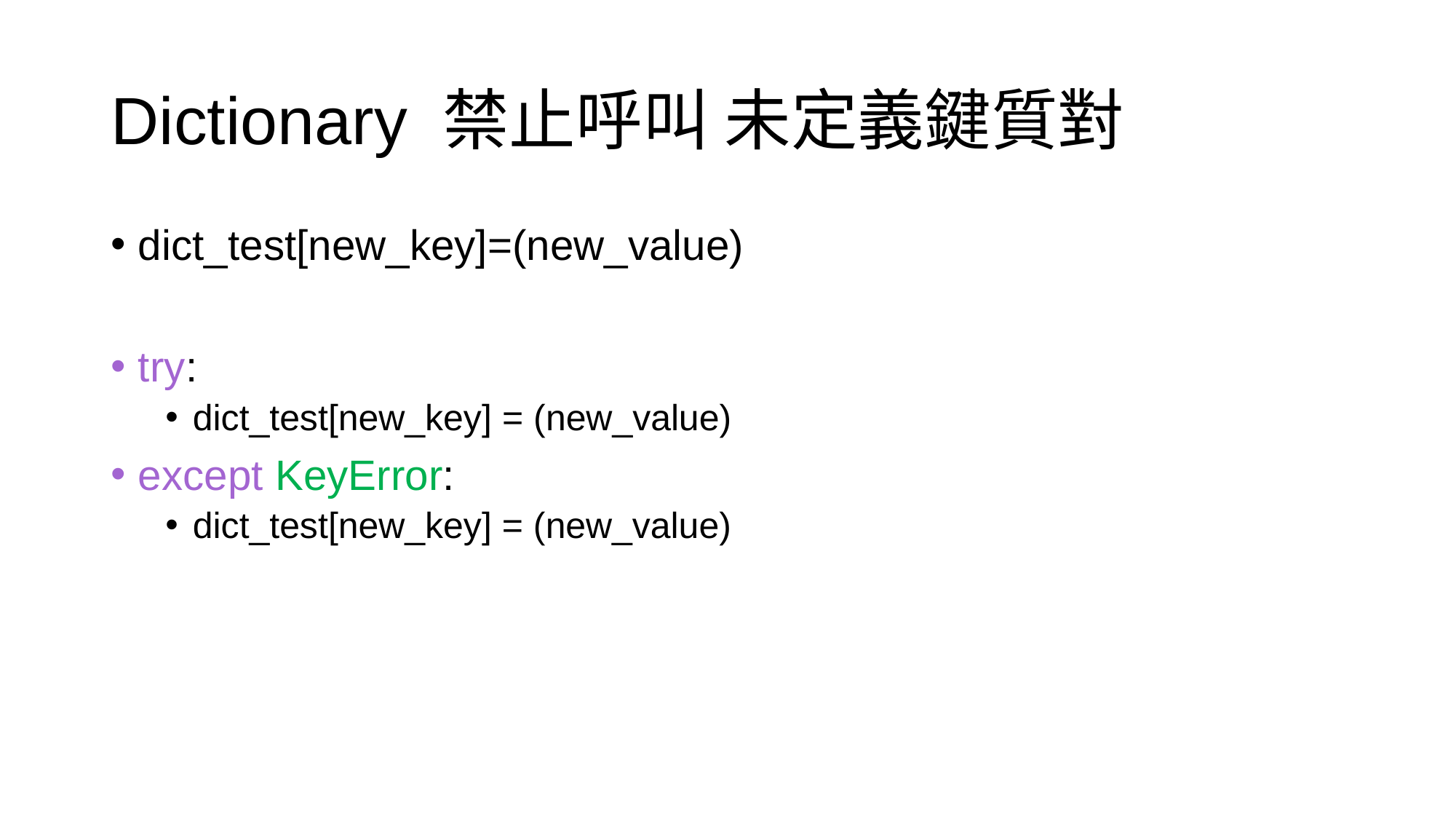

# Dictionary 禁止呼叫 未定義鍵質對
dict_test[new_key]=(new_value)

try:
dict_test[new_key] = (new_value)
except KeyError:
dict_test[new_key] = (new_value)